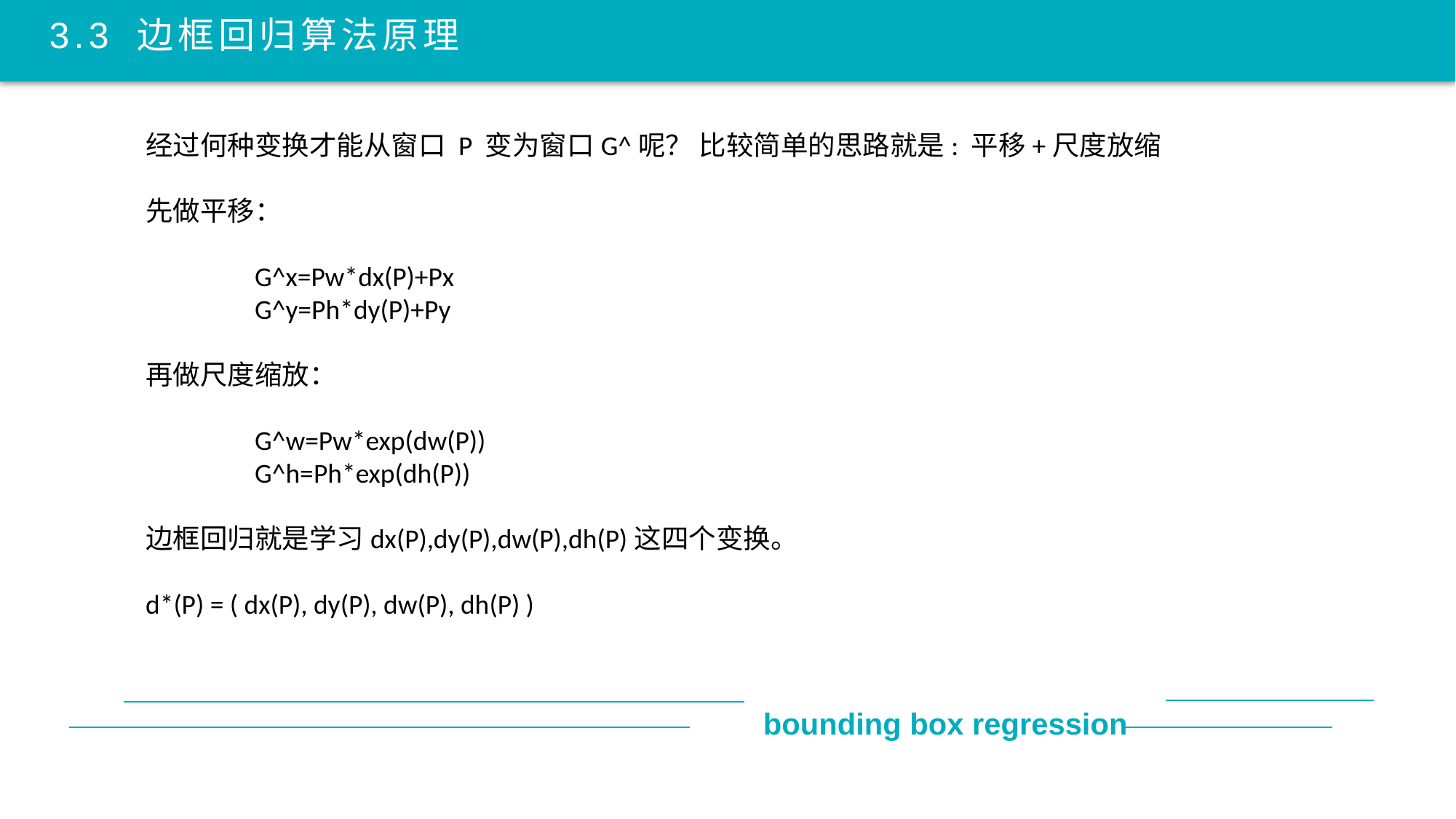

3.3 边框回归算法原理
经过何种变换才能从窗口 P 变为窗口G^呢？ 比较简单的思路就是: 平移+尺度放缩

先做平移：

	G^x=Pw*dx(P)+Px
	G^y=Ph*dy(P)+Py

再做尺度缩放：

	G^w=Pw*exp(dw(P))
	G^h=Ph*exp(dh(P))

边框回归就是学习dx(P),dy(P),dw(P),dh(P)这四个变换。

d*(P) = ( dx(P), dy(P), dw(P), dh(P) )
bounding box regression